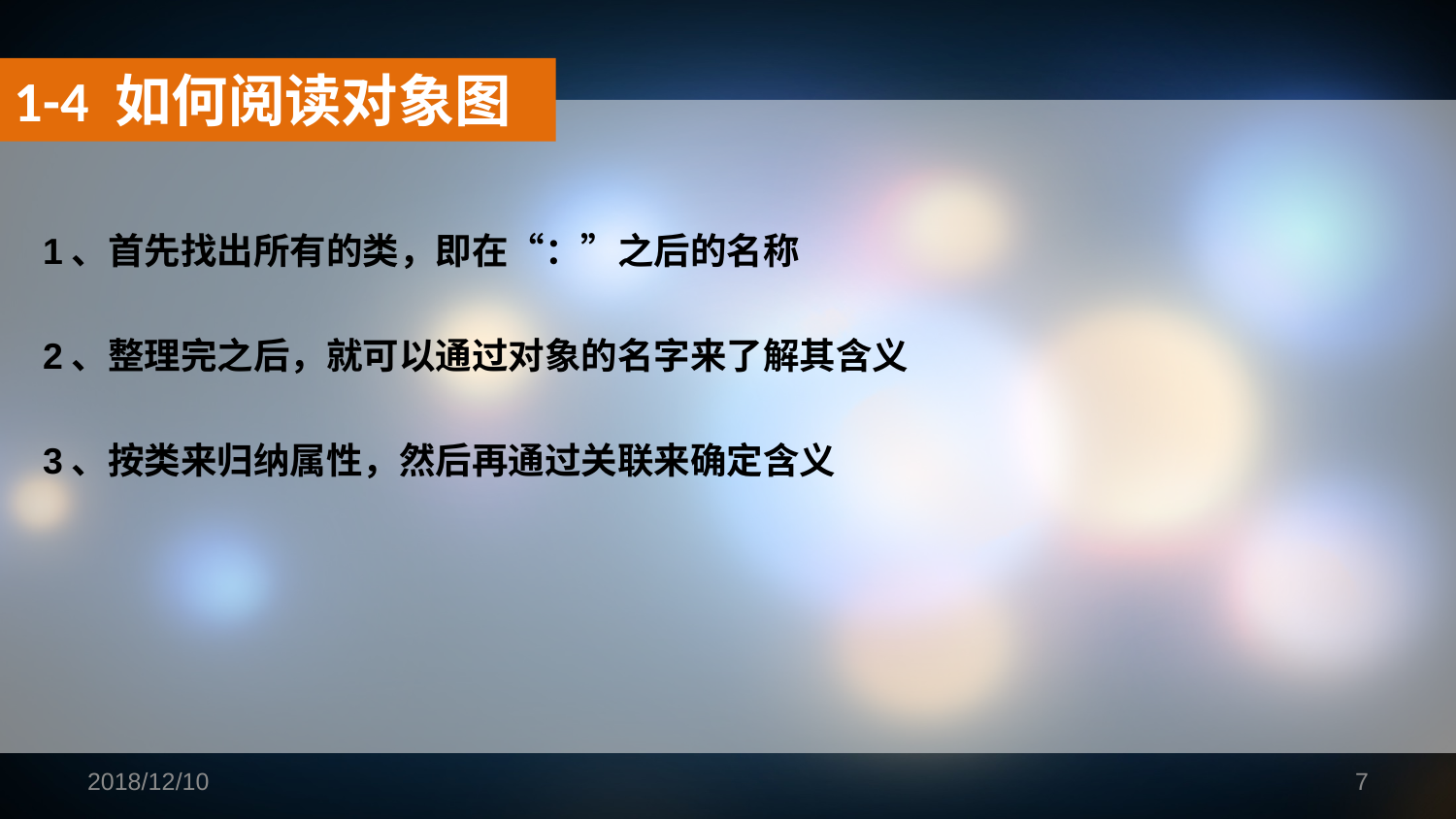

1-4 如何阅读对象图

1、首先找出所有的类，即在“：”之后的名称

2、整理完之后，就可以通过对象的名字来了解其含义

3、按类来归纳属性，然后再通过关联来确定含义
2018/12/10
7